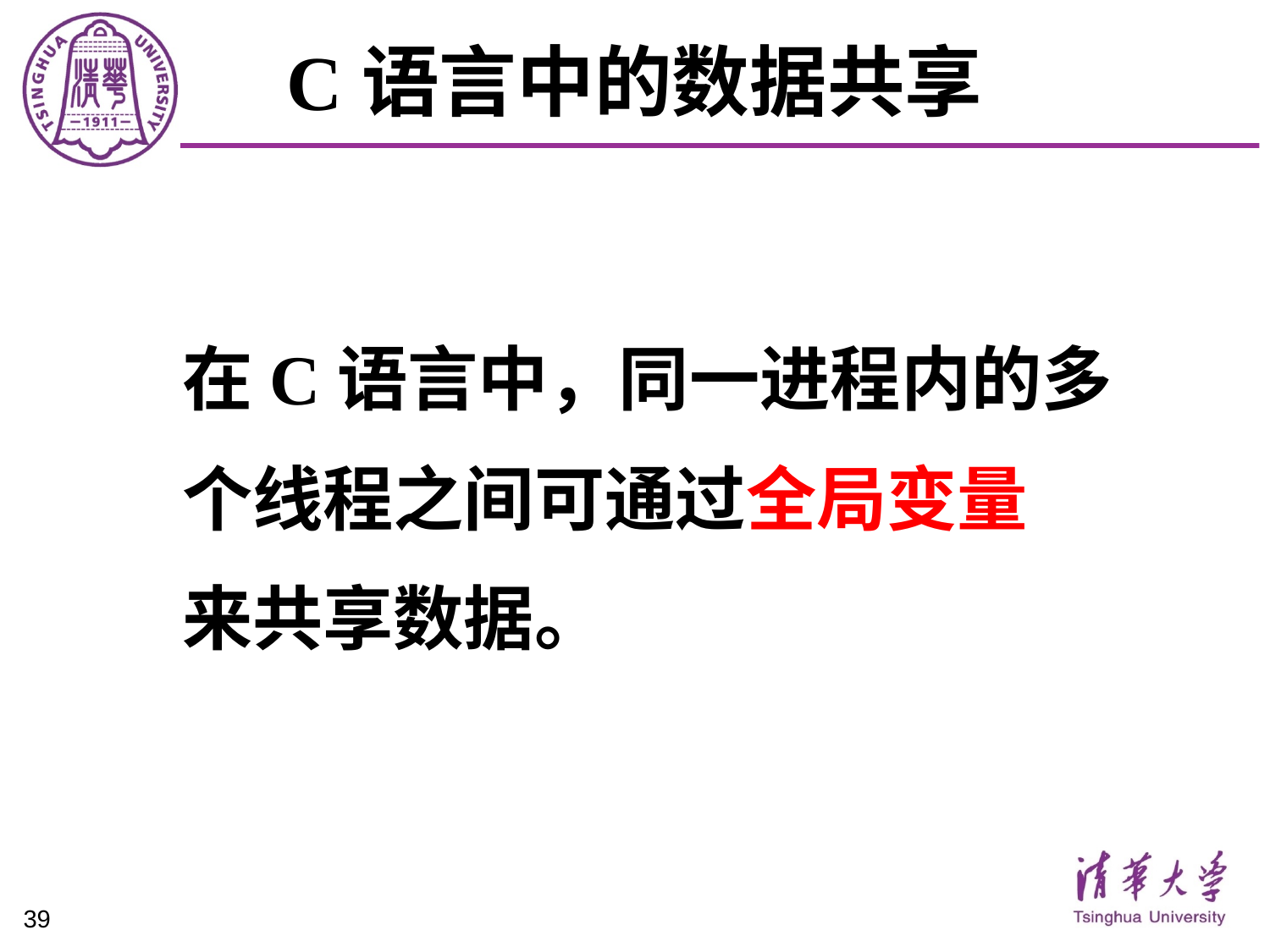

# C语言中的数据共享
在C语言中，同一进程内的多
个线程之间可通过全局变量
来共享数据。
39